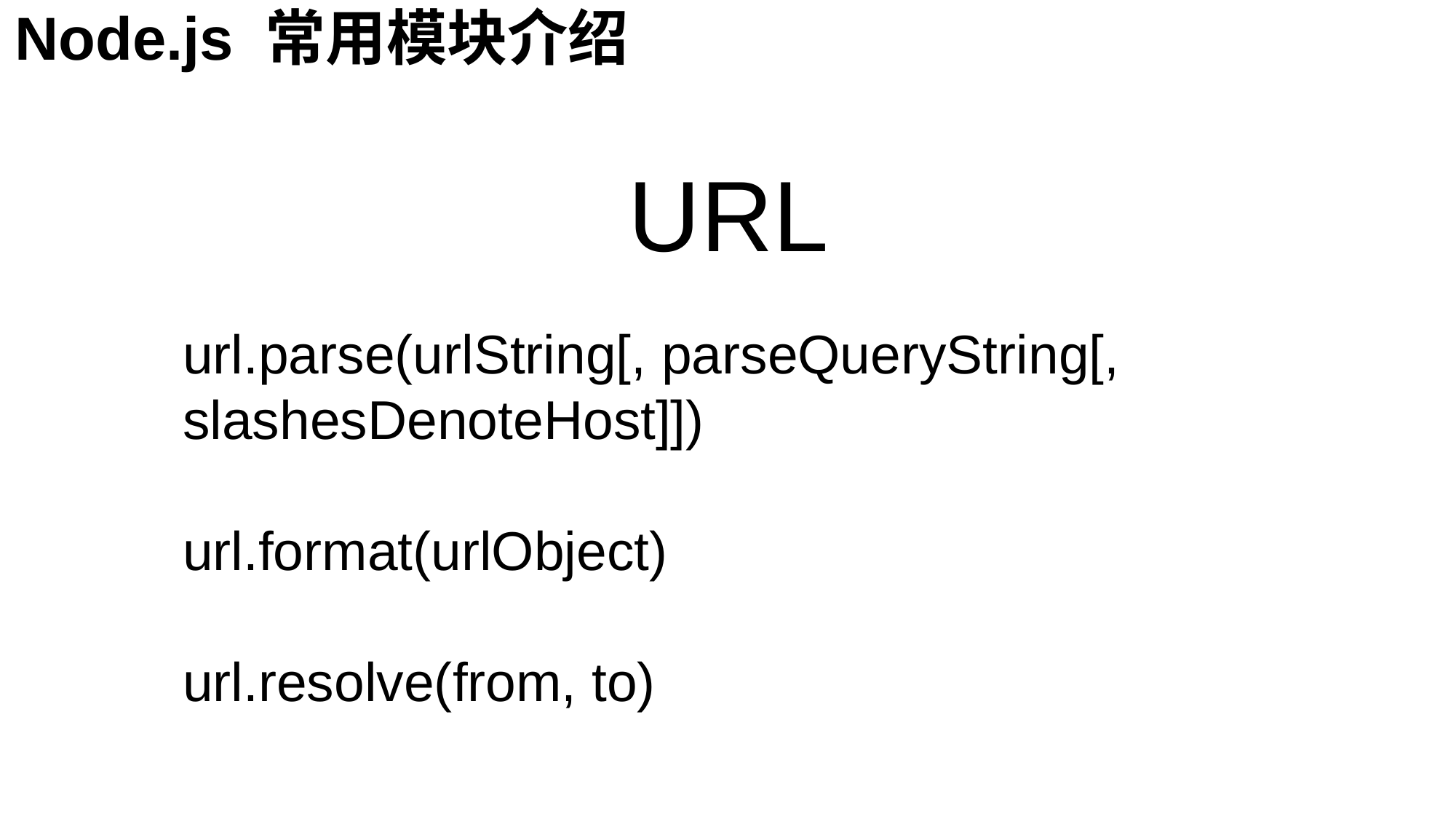

# Node.js 常用模块介绍
URL
url.parse(urlString[, parseQueryString[,
slashesDenoteHost]])

url.format(urlObject)

url.resolve(from, to)